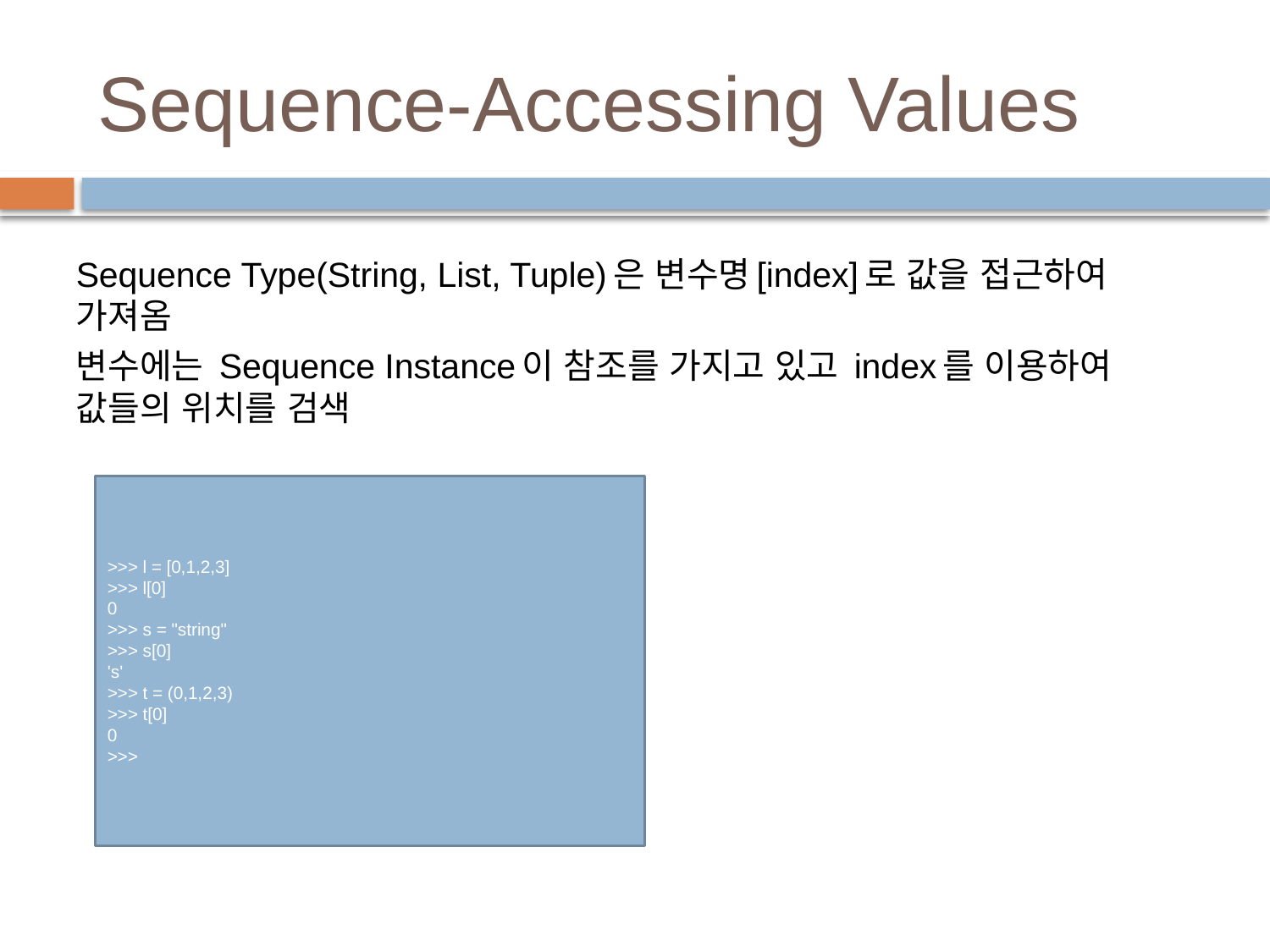

# Sequence-Accessing Values
Sequence Type(String, List, Tuple)은 변수명[index]로 값을 접근하여 가져옴
변수에는 Sequence Instance이 참조를 가지고 있고 index를 이용하여 값들의 위치를 검색
>>> l = [0,1,2,3]
>>> l[0]
0
>>> s = "string"
>>> s[0]
's'
>>> t = (0,1,2,3)
>>> t[0]
0
>>>